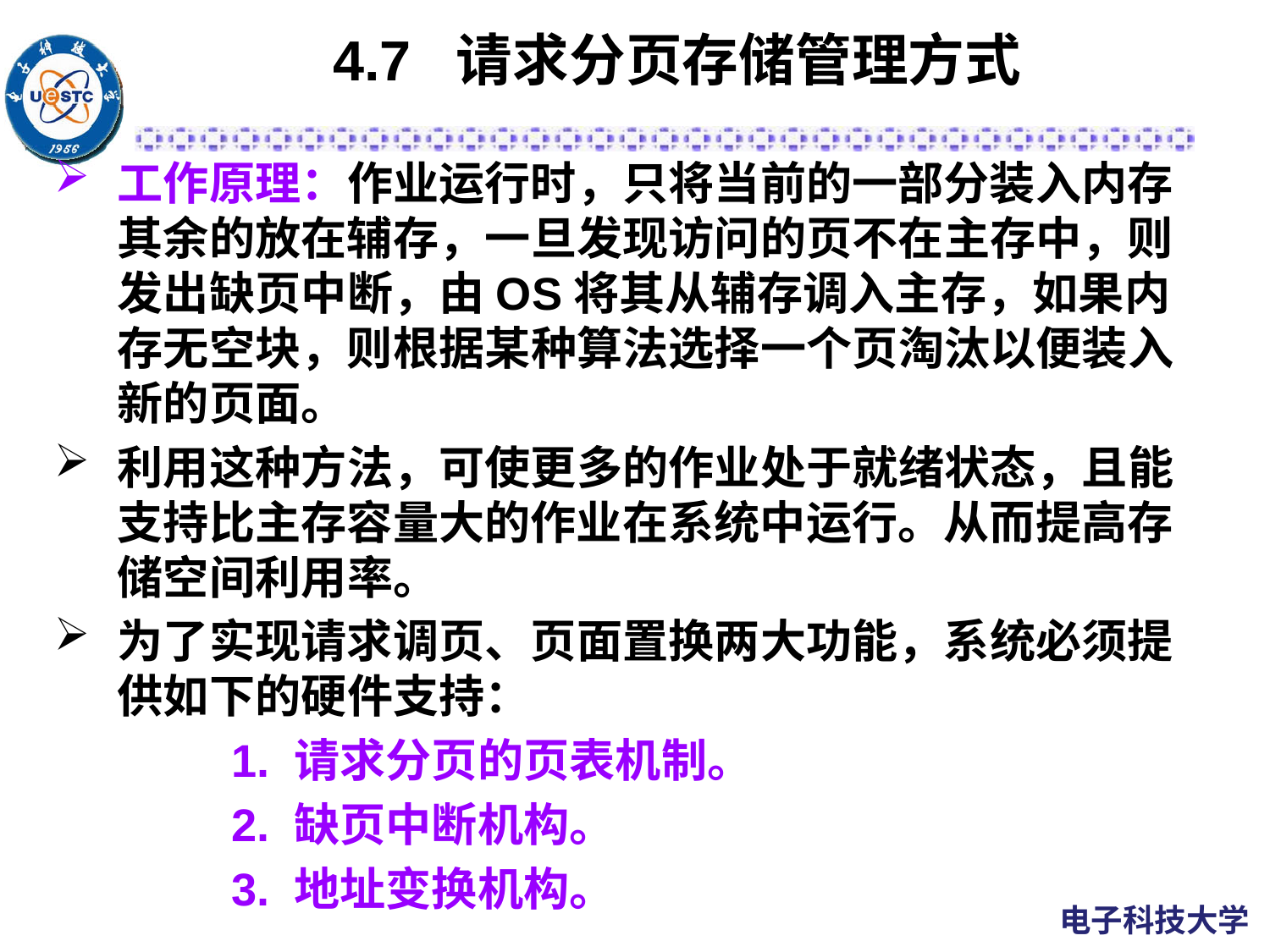

# 4.7  请求分页存储管理方式
工作原理：作业运行时，只将当前的一部分装入内存其余的放在辅存，一旦发现访问的页不在主存中，则发出缺页中断，由OS将其从辅存调入主存，如果内存无空块，则根据某种算法选择一个页淘汰以便装入新的页面。
利用这种方法，可使更多的作业处于就绪状态，且能支持比主存容量大的作业在系统中运行。从而提高存储空间利用率。
为了实现请求调页、页面置换两大功能，系统必须提供如下的硬件支持：
              1. 请求分页的页表机制。
              2. 缺页中断机构。
              3. 地址变换机构。